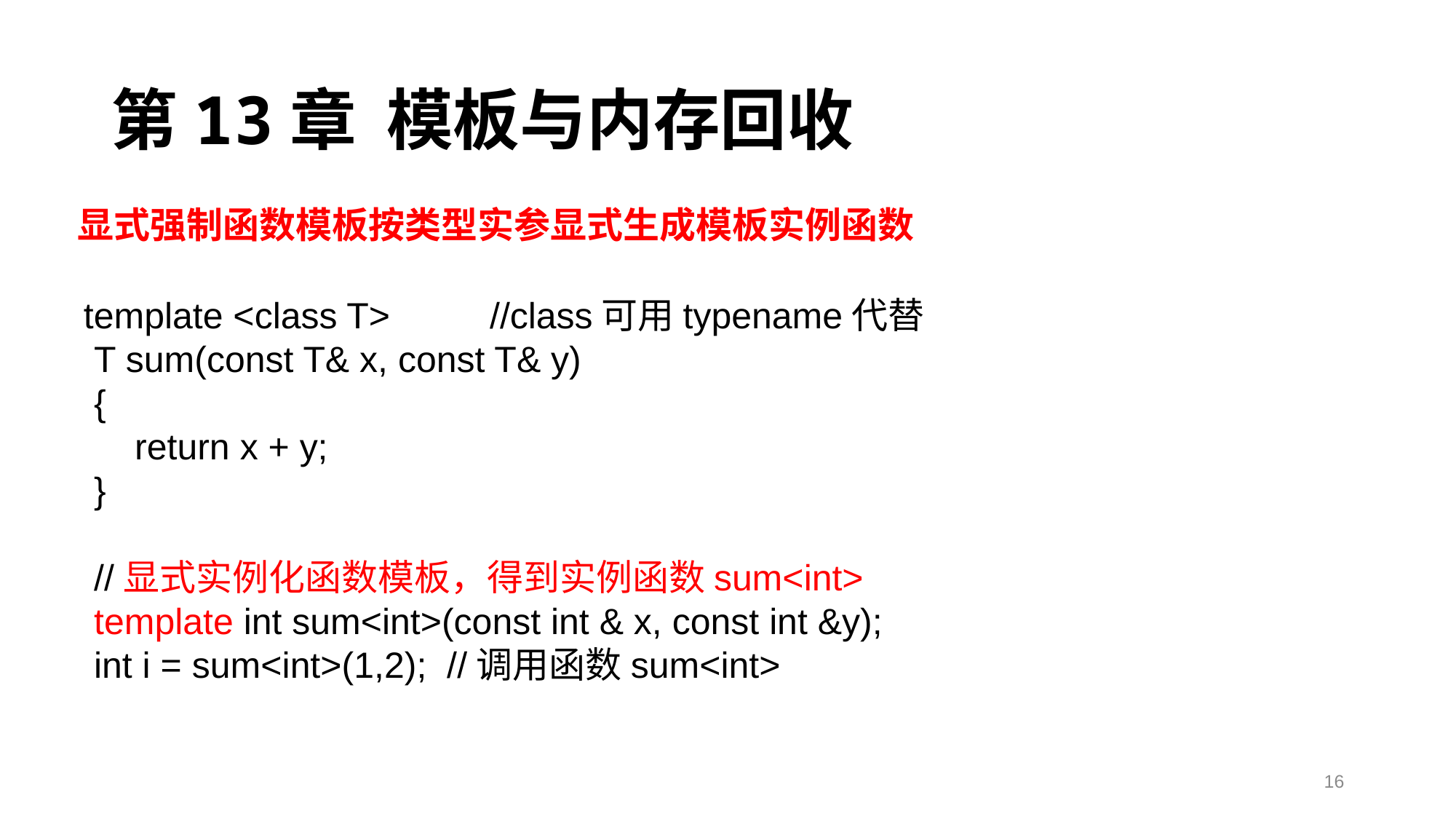

# 第13章  模板与内存回收
显式强制函数模板按类型实参显式生成模板实例函数
   template <class T>	//class可用typename代替
    T sum(const T& x, const T& y)
    {
        return x + y;
    }

    //显式实例化函数模板，得到实例函数sum<int>
    template int sum<int>(const int & x, const int &y);
    int i = sum<int>(1,2);  //调用函数sum<int>
16